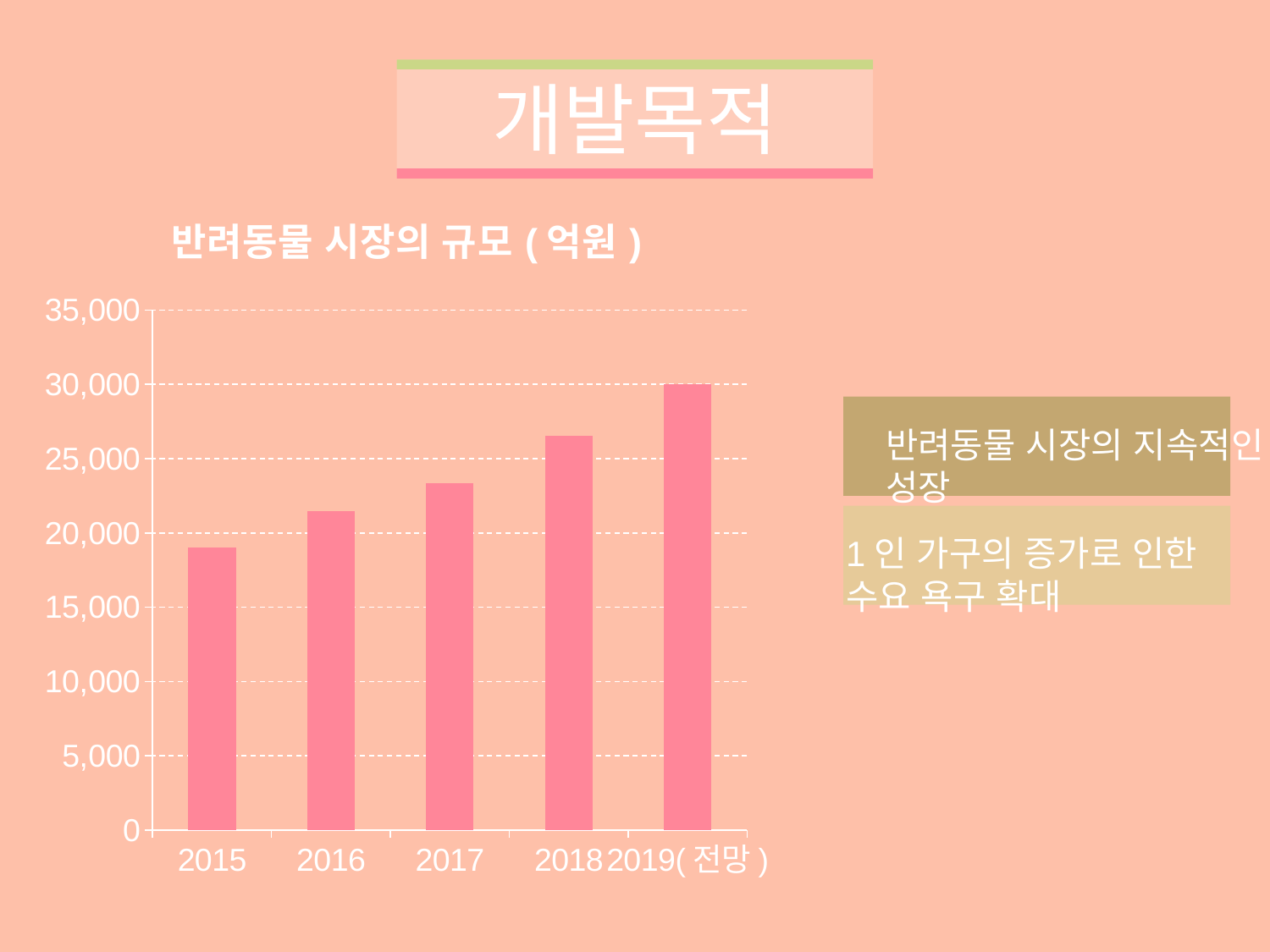

# 개발목적

### Chart: 반려동물 시장의 규모(억원)

| Category | 시장 규모(억원) |
|---|---|
| 2015 | 18994.0 |
| 2016 | 21455.0 |
| 2017 | 23322.0 |
| 2018 | 26510.0 |
| 2019(전망) | 30002.0 |
반려동물 시장의 지속적인 성장

1인 가구의 증가로 인한 수요 욕구 확대